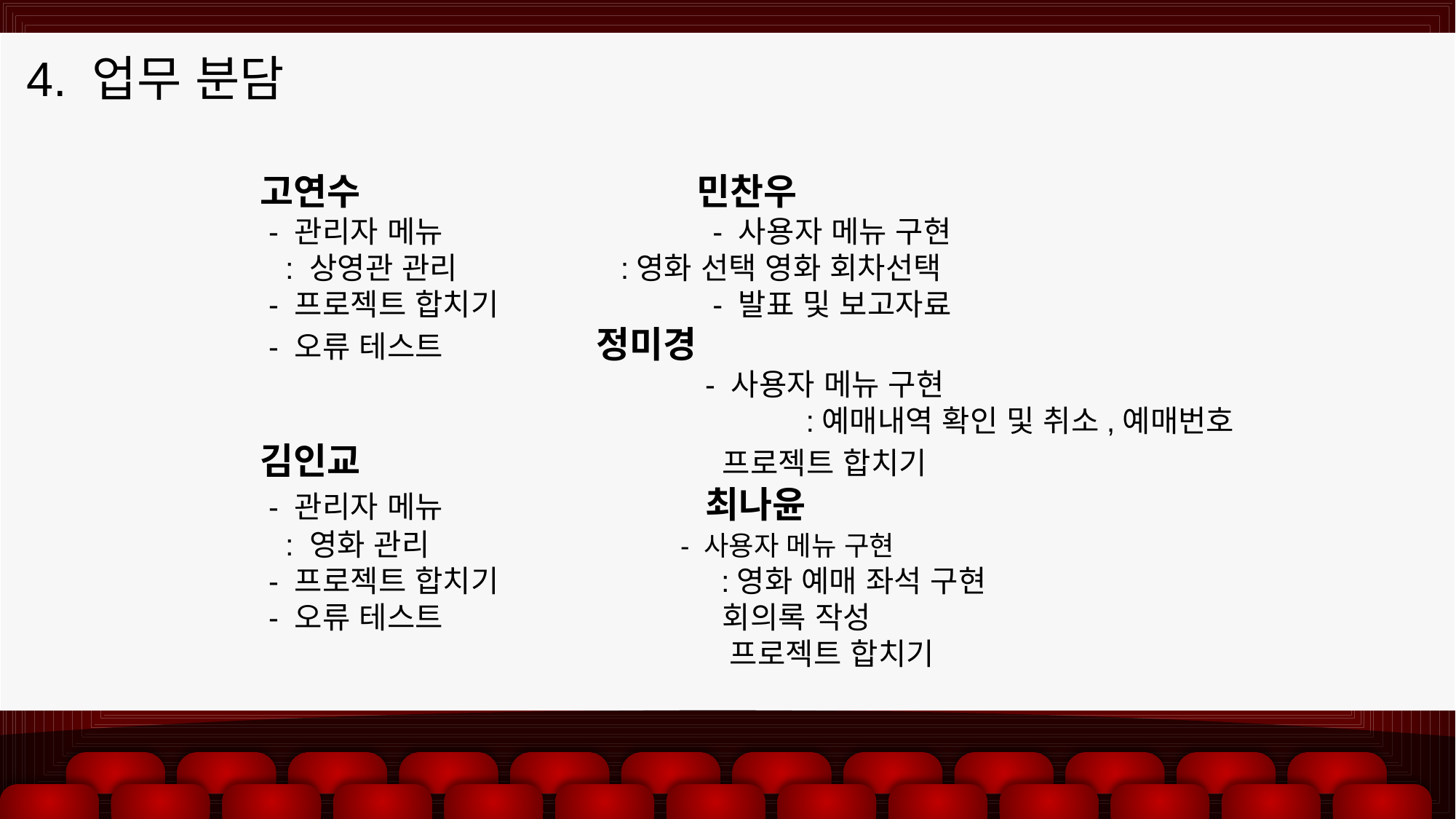

4. 업무 분담

고연수				민찬우
 - 관리자 메뉴 			 - 사용자 메뉴 구현
   : 상영관 관리		   :영화 선택 영화 회차선택
 - 프로젝트 합치기		 - 발표 및 보고자료
 - 오류 테스트 		 정미경
				 - 사용자 메뉴 구현
				 	:예매내역 확인 및 취소,예매번호
김인교				   프로젝트 합치기
 - 관리자 메뉴			 최나윤
   : 영화 관리		          - 사용자 메뉴 구현
 - 프로젝트 합치기		  :영화 예매 좌석 구현
 - 오류 테스트			   회의록 작성
				   프로젝트 합치기